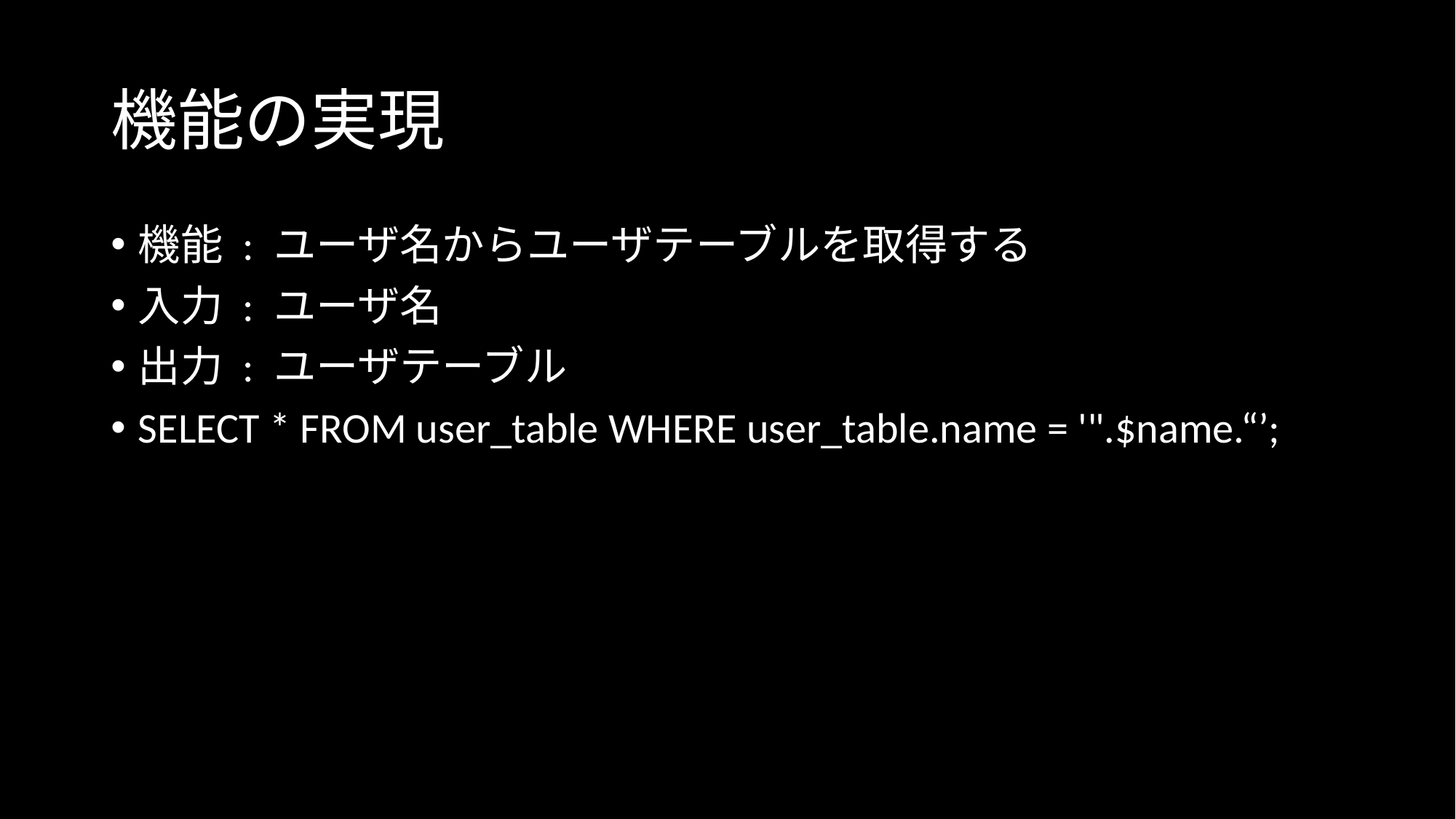

# 機能の実現
機能 : ユーザ名からユーザテーブルを取得する
入力 : ユーザ名
出力 : ユーザテーブル
SELECT * FROM user_table WHERE user_table.name = '".$name.“’;